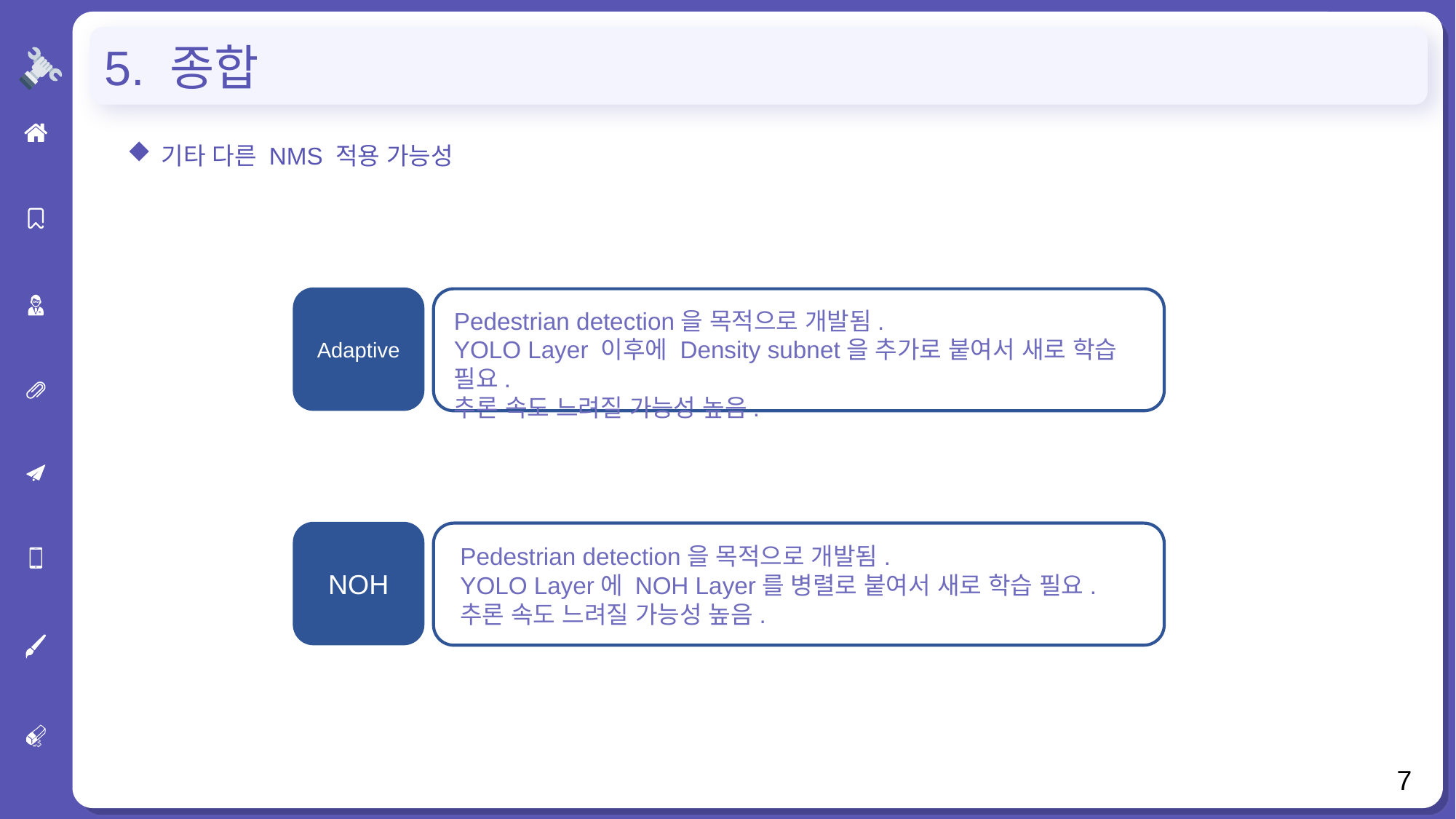

5. 종합

기타 다른 NMS 적용 가능성

Adaptive

Pedestrian detection을 목적으로 개발됨.
YOLO Layer 이후에 Density subnet을 추가로 붙여서 새로 학습 필요.
추론 속도 느려질 가능성 높음.
CONTENTS. A
75%
CONTENTS. A
75%
NOH

Pedestrian detection을 목적으로 개발됨.
YOLO Layer에 NOH Layer를 병렬로 붙여서 새로 학습 필요.
추론 속도 느려질 가능성 높음.
7